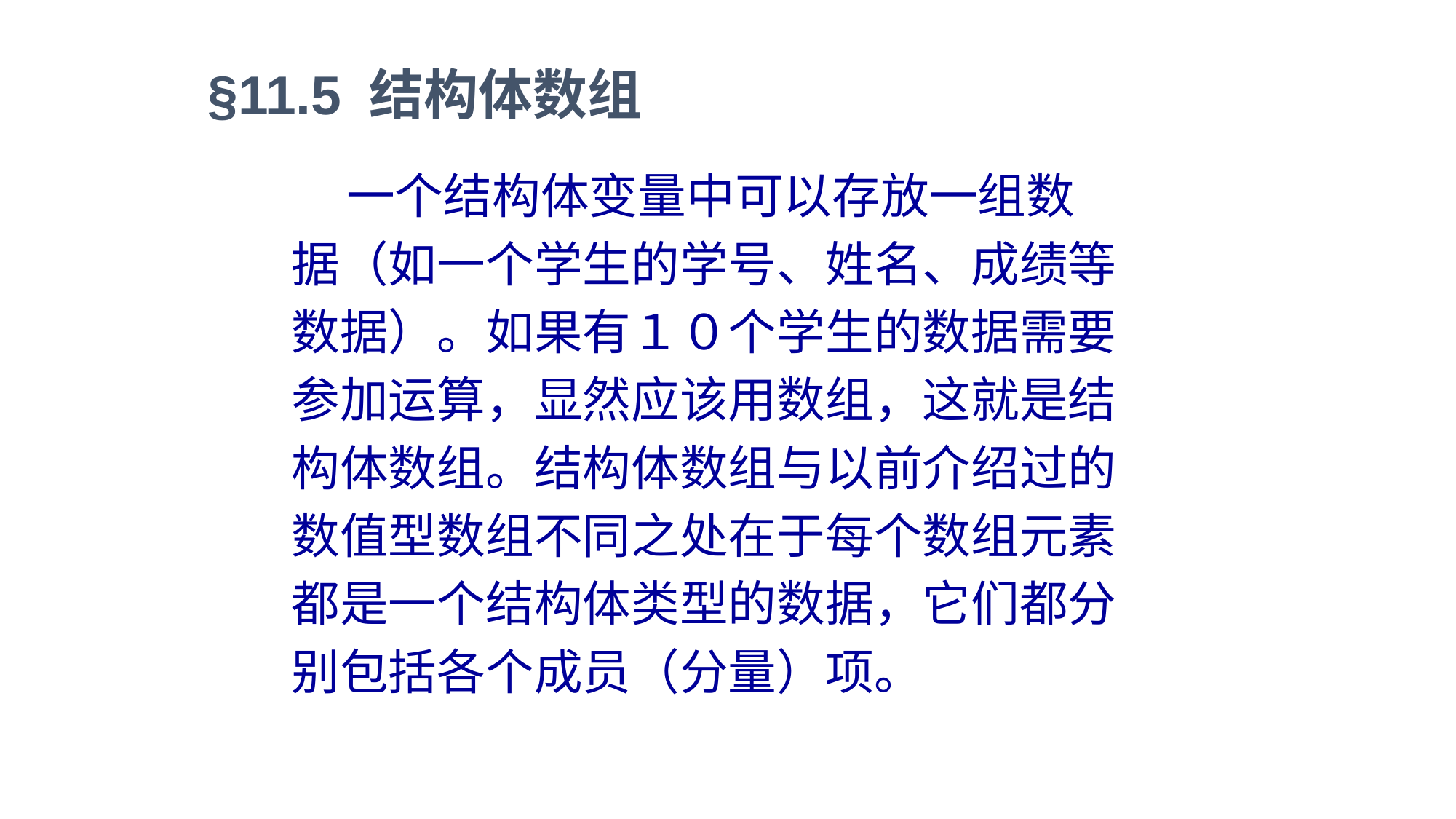

§11.5 结构体数组
    一个结构体变量中可以存放一组数
据（如一个学生的学号、姓名、成绩等
数据）。如果有１０个学生的数据需要
参加运算，显然应该用数组，这就是结
构体数组。结构体数组与以前介绍过的
数值型数组不同之处在于每个数组元素
都是一个结构体类型的数据，它们都分
别包括各个成员（分量）项。